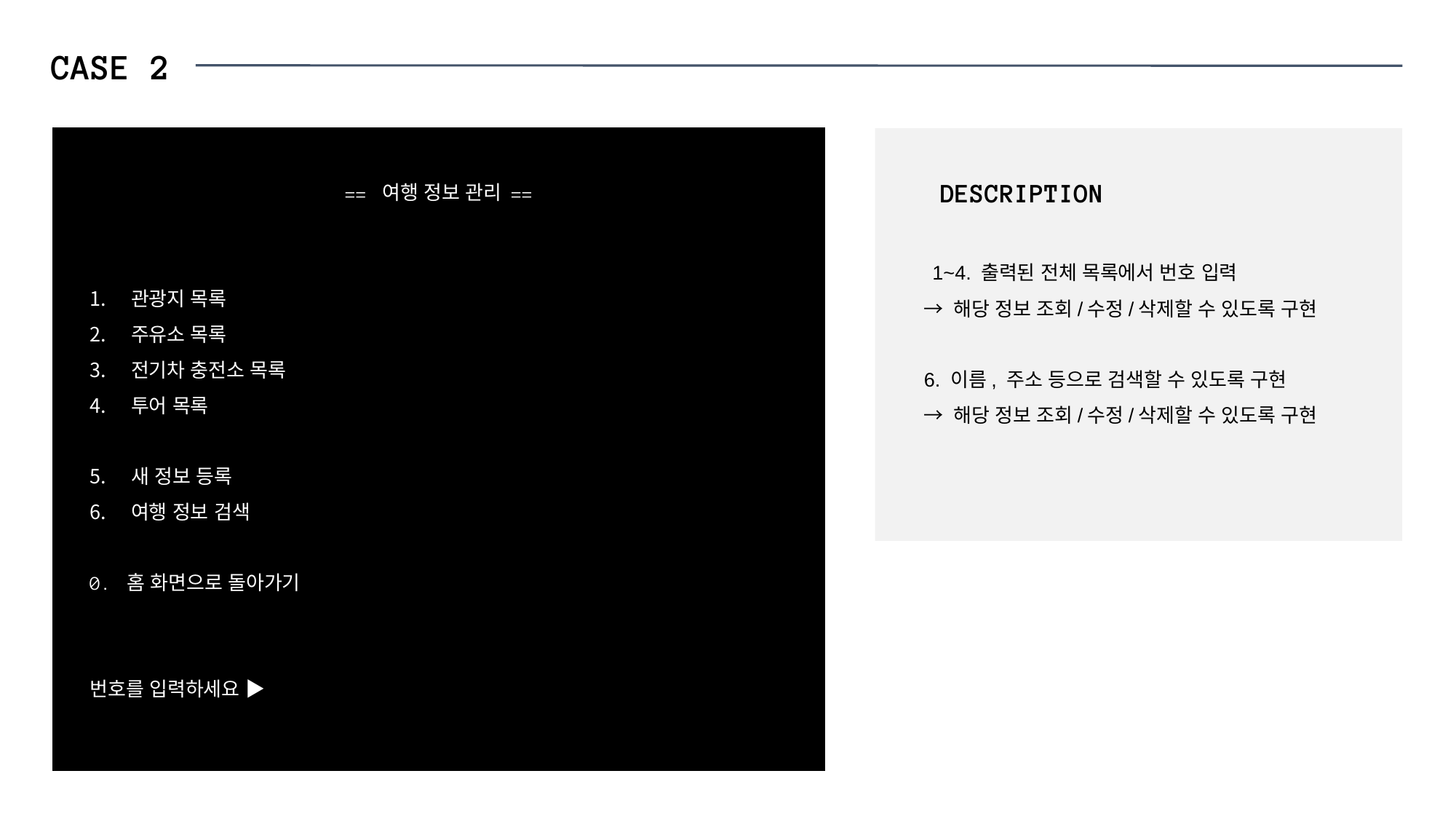

CASE 2

DESCRIPTION

    1~4. 출력된 전체 목록에서 번호 입력
       → 해당 정보 조회/수정/삭제할 수 있도록 구현

       6. 이름, 주소 등으로 검색할 수 있도록 구현
       → 해당 정보 조회/수정/삭제할 수 있도록 구현

== 여행 정보 관리 ==

관광지 목록
주유소 목록
전기차 충전소 목록
투어 목록

새 정보 등록
여행 정보 검색

0. 홈 화면으로 돌아가기

번호를 입력하세요 ▶